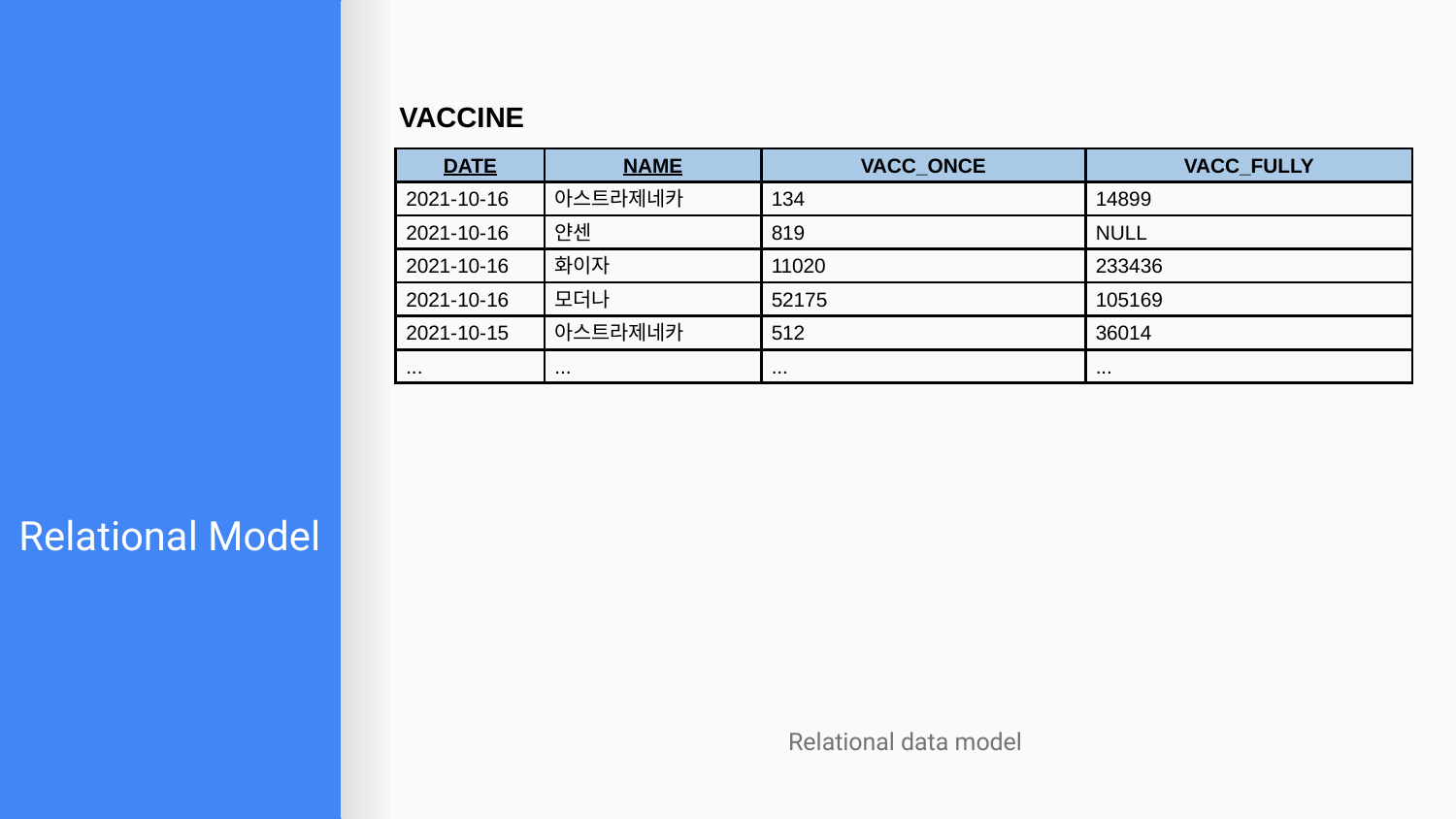

VACCINE
| DATE | NAME | VACC\_ONCE | VACC\_FULLY |
| --- | --- | --- | --- |
| 2021-10-16 | 아스트라제네카 | 134 | 14899 |
| 2021-10-16 | 얀센 | 819 | NULL |
| 2021-10-16 | 화이자 | 11020 | 233436 |
| 2021-10-16 | 모더나 | 52175 | 105169 |
| 2021-10-15 | 아스트라제네카 | 512 | 36014 |
| ... | ... | ... | ... |
# Relational Model
Relational data model